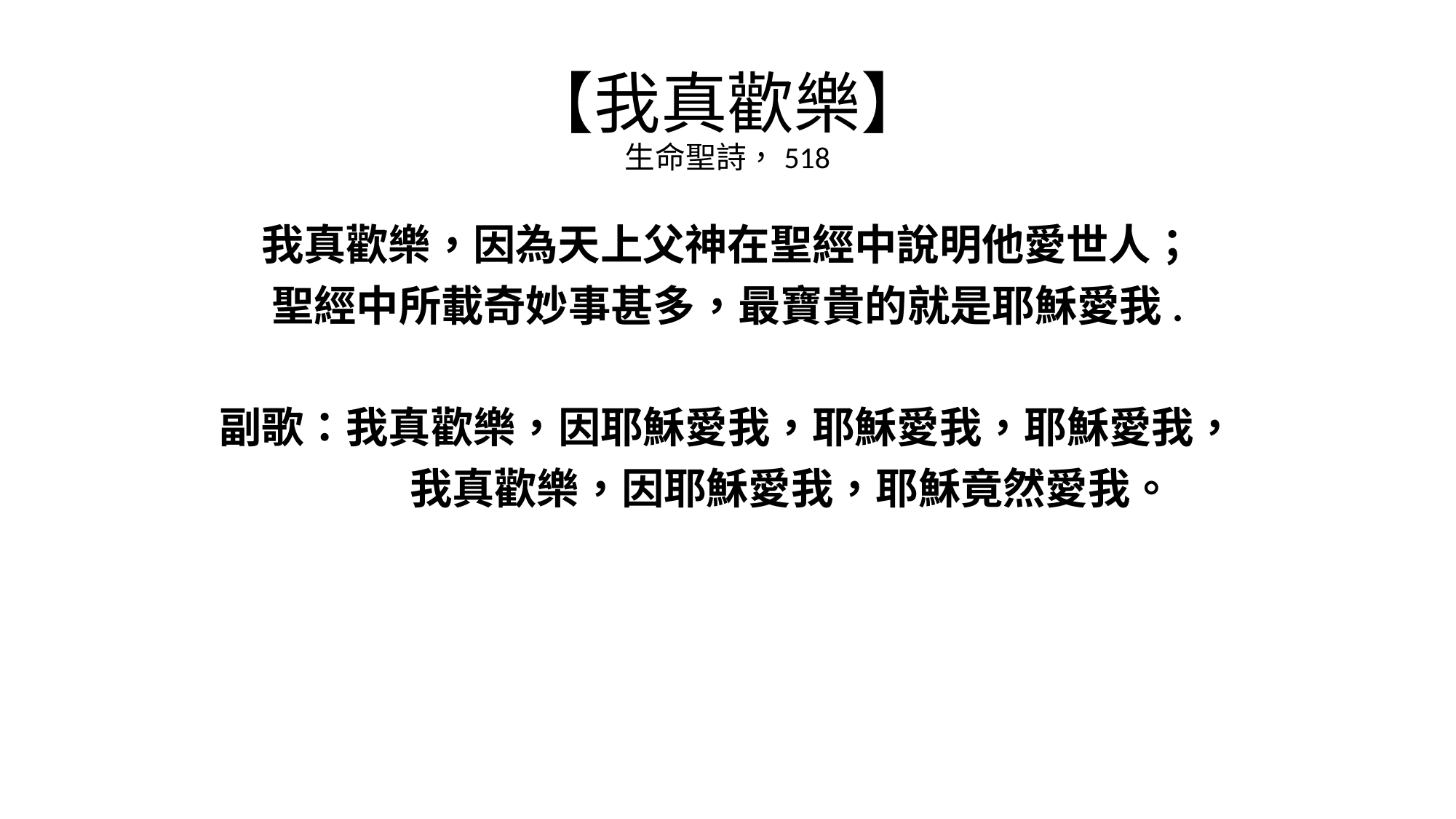

# 【我真歡樂】 生命聖詩，518
我真歡樂，因為天上父神在聖經中說明他愛世人；
聖經中所載奇妙事甚多，最寶貴的就是耶穌愛我.

副歌：我真歡樂，因耶穌愛我，耶穌愛我，耶穌愛我，
　　　我真歡樂，因耶穌愛我，耶穌竟然愛我。